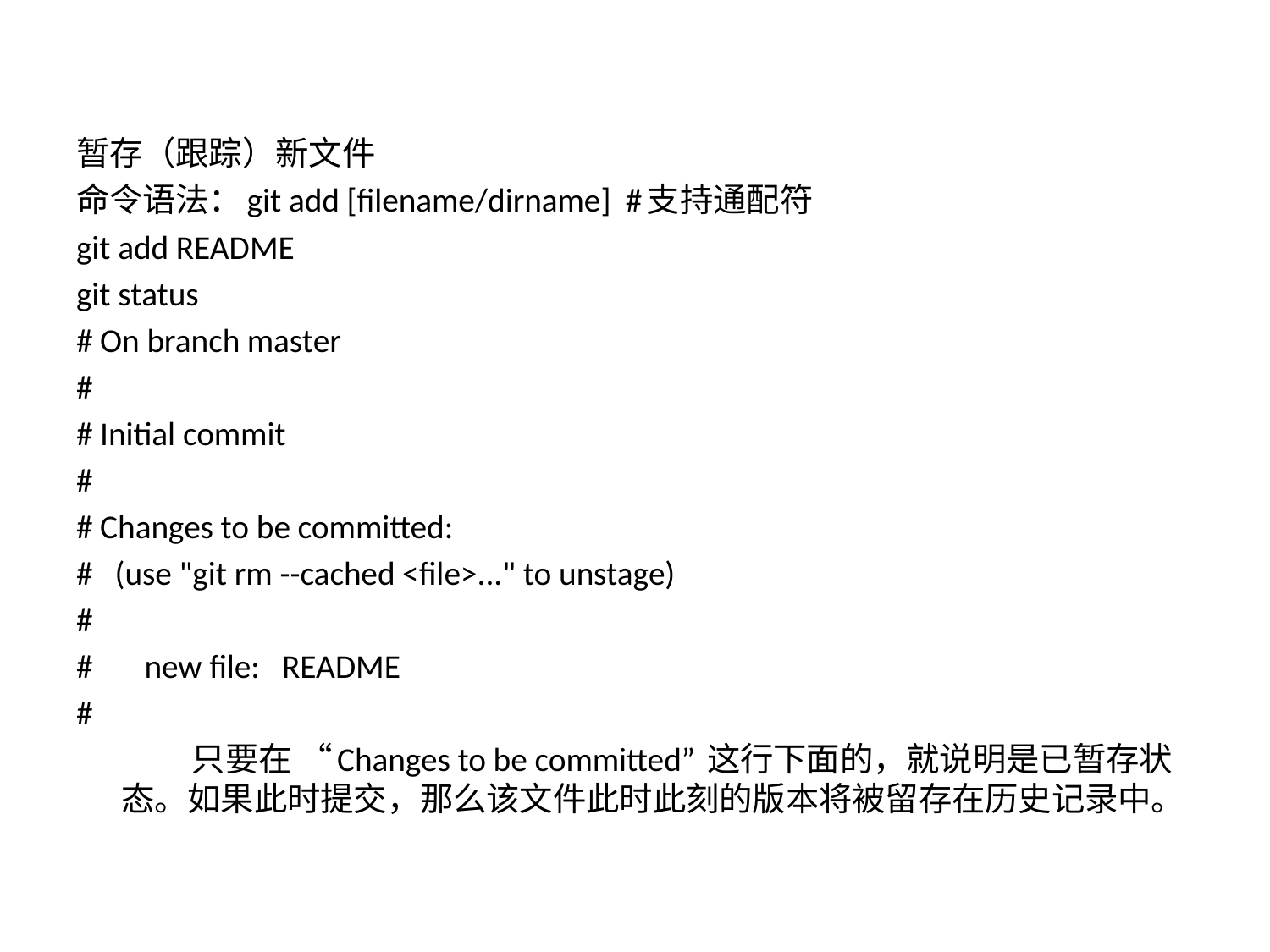

#
暂存（跟踪）新文件
命令语法：git add [filename/dirname]  #支持通配符
git add README
git status
# On branch master
#
# Initial commit
#
# Changes to be committed:
#   (use "git rm --cached <file>..." to unstage)
#
#       new file:   README
#
               只要在 “Changes to be committed” 这行下面的，就说明是已暂存状态。如果此时提交，那么该文件此时此刻的版本将被留存在历史记录中。